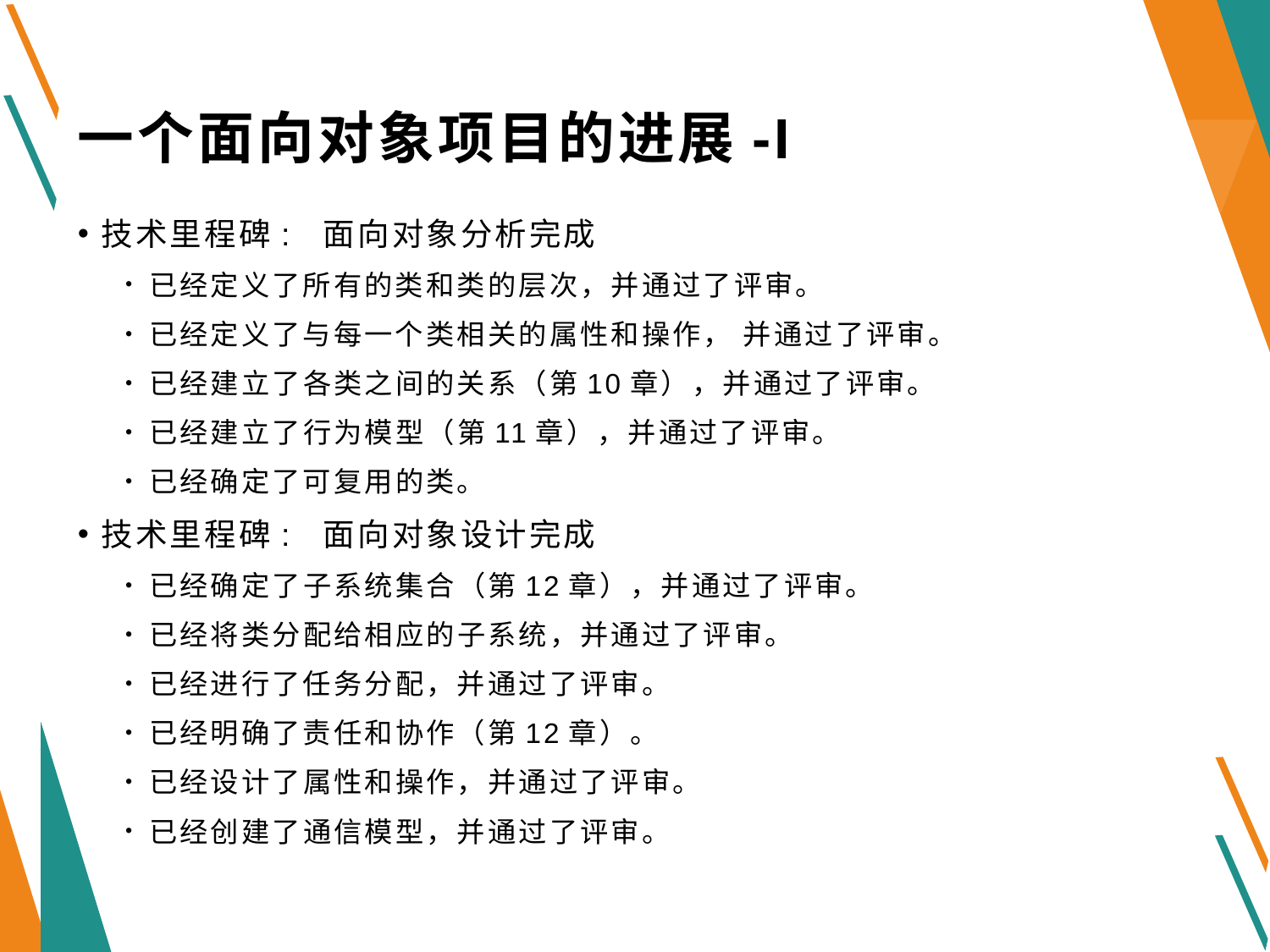

# 一个面向对象项目的进展-I
技术里程碑:  面向对象分析完成
已经定义了所有的类和类的层次，并通过了评审。
已经定义了与每一个类相关的属性和操作， 并通过了评审。
已经建立了各类之间的关系（第10章），并通过了评审。
已经建立了行为模型（第11章），并通过了评审。
已经确定了可复用的类。
技术里程碑:  面向对象设计完成
已经确定了子系统集合（第12章），并通过了评审。
已经将类分配给相应的子系统，并通过了评审。
已经进行了任务分配，并通过了评审。
已经明确了责任和协作（第12章）。
已经设计了属性和操作，并通过了评审。
已经创建了通信模型，并通过了评审。
14